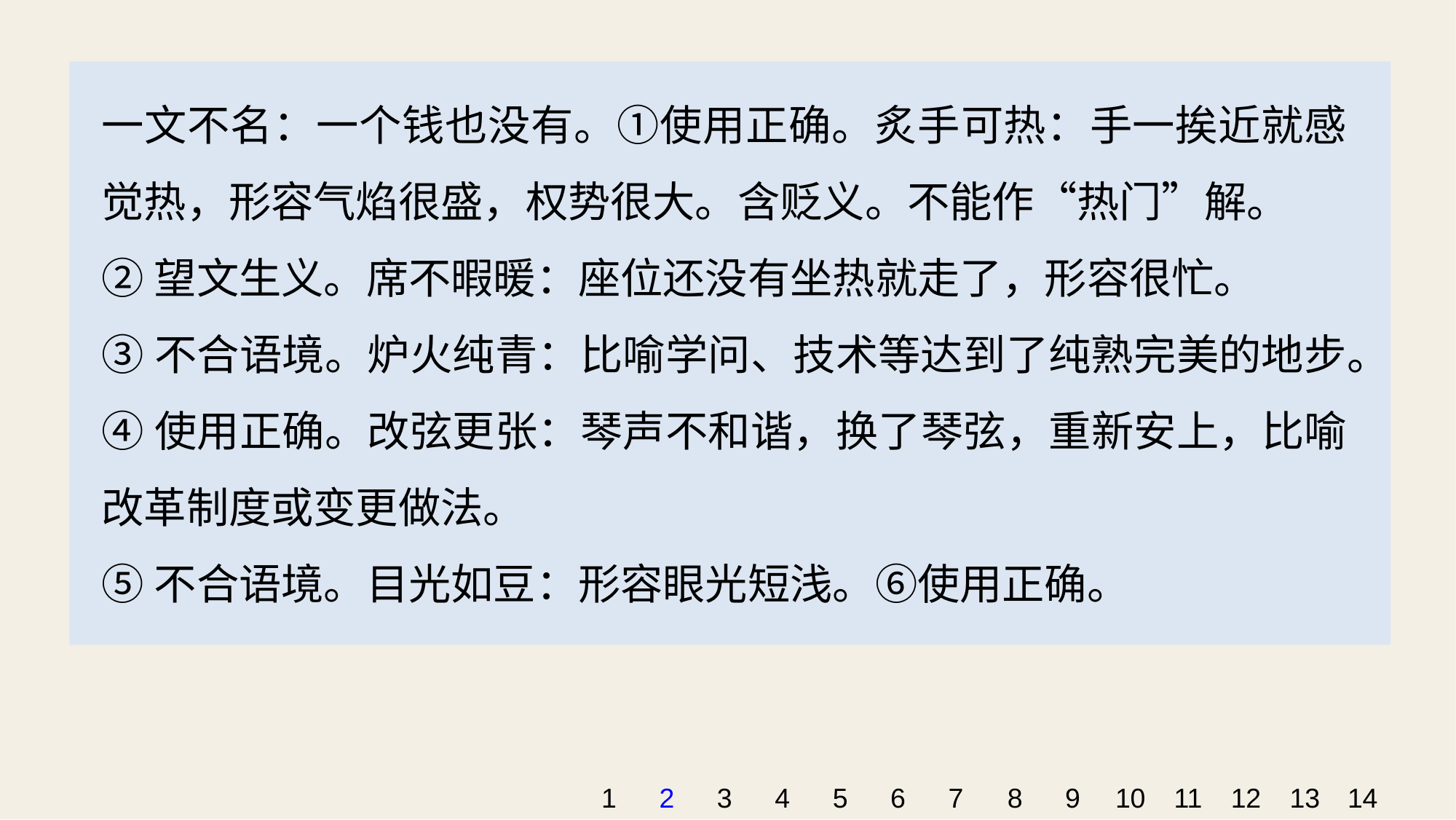

一文不名：一个钱也没有。①使用正确。炙手可热：手一挨近就感觉热，形容气焰很盛，权势很大。含贬义。不能作“热门”解。
②望文生义。席不暇暖：座位还没有坐热就走了，形容很忙。
③不合语境。炉火纯青：比喻学问、技术等达到了纯熟完美的地步。
④使用正确。改弦更张：琴声不和谐，换了琴弦，重新安上，比喻改革制度或变更做法。
⑤不合语境。目光如豆：形容眼光短浅。⑥使用正确。
1
2
3
4
5
6
7
8
9
10
11
12
13
14